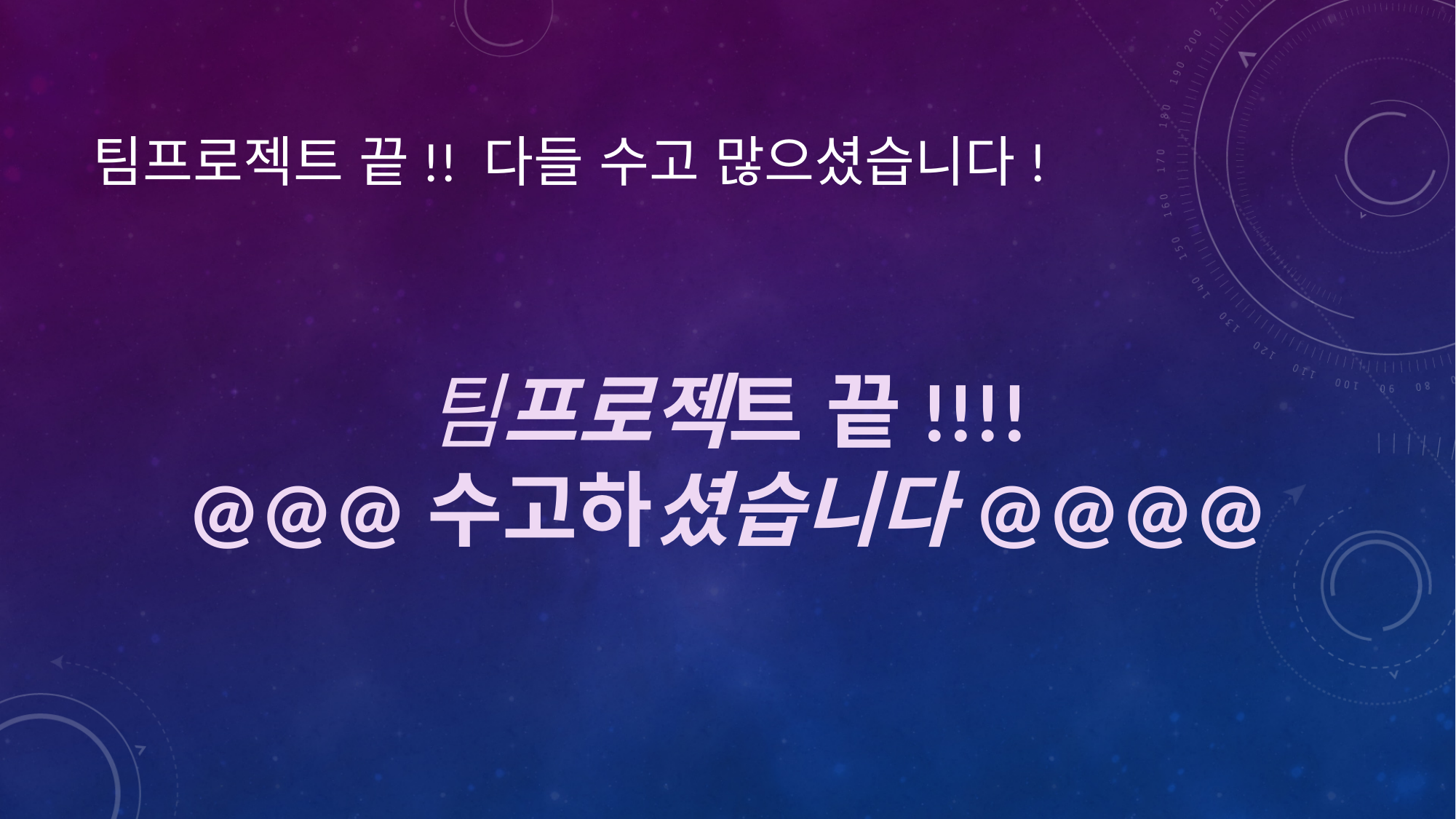

# 팀프로젝트 끝!! 다들 수고 많으셨습니다!
팀프로젝트 끝!!!!
@@@수고하셨습니다@@@@